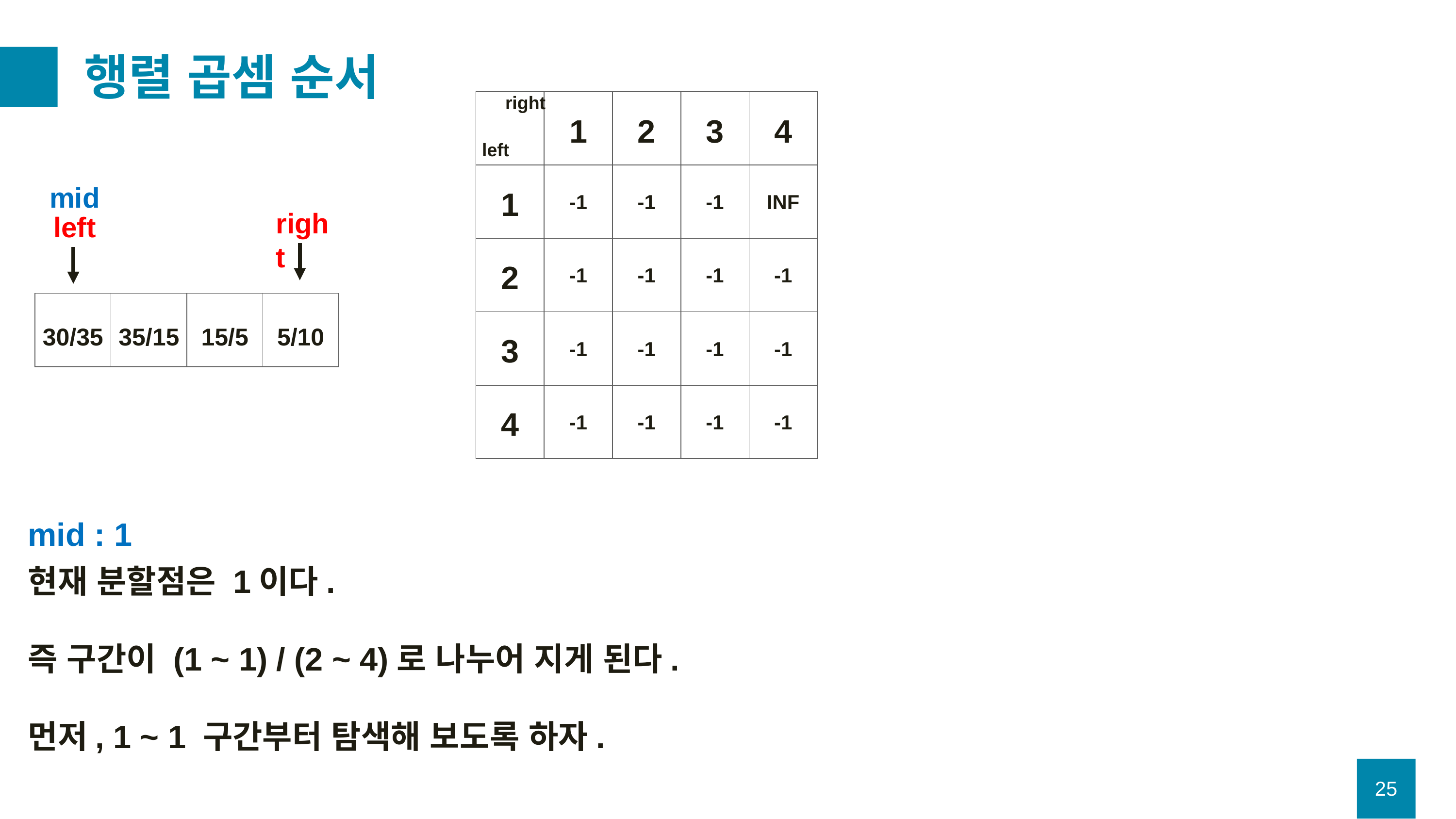

# 행렬 곱셈 순서
right
|  | 1 | 2 | 3 | 4 |
| --- | --- | --- | --- | --- |
| 1 | -1 | -1 | -1 | INF |
| 2 | -1 | -1 | -1 | -1 |
| 3 | -1 | -1 | -1 | -1 |
| 4 | -1 | -1 | -1 | -1 |
left
mid
right
left
| 30/35 | 35/15 | 15/5 | 5/10 |
| --- | --- | --- | --- |
mid : 1
현재 분할점은 1이다.

즉 구간이 (1 ~ 1) / (2 ~ 4)로 나누어 지게 된다.

먼저, 1 ~ 1 구간부터 탐색해 보도록 하자.
25